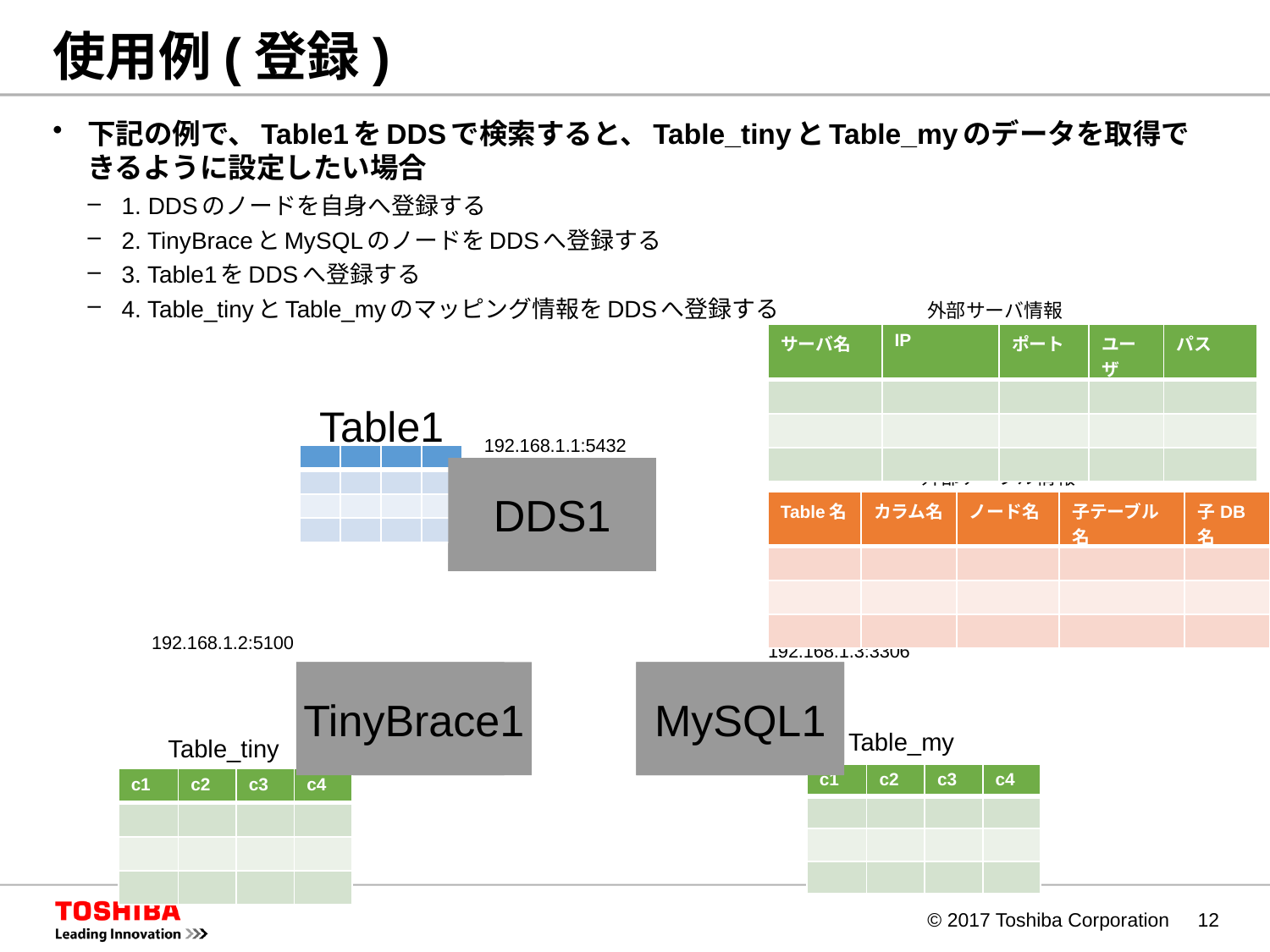

# 使用例(登録)
下記の例で、Table1をDDSで検索すると、Table_tinyとTable_myのデータを取得できるように設定したい場合
1. DDSのノードを自身へ登録する
2. TinyBraceとMySQLのノードをDDSへ登録する
3. Table1をDDSへ登録する
4. Table_tinyとTable_myのマッピング情報をDDSへ登録する
外部サーバ情報
| サーバ名 | IP | ポート | ユーザ | パス |
| --- | --- | --- | --- | --- |
|  |  |  |  |  |
|  |  |  |  |  |
|  |  |  |  |  |
Table1
192.168.1.1:5432
|  |  |  |  |
| --- | --- | --- | --- |
|  |  |  |  |
|  |  |  |  |
|  |  |  |  |
DDS
DDS1
外部テーブル情報
| Table名 | カラム名 | ノード名 | 子テーブル名 | 子DB名 |
| --- | --- | --- | --- | --- |
|  |  |  |  |  |
|  |  |  |  |  |
|  |  |  |  |  |
192.168.1.2:5100
192.168.1.3:3306
TinyBrace1
TinyBrace
MySQL
MySQL1
Table_my
Table_tiny
| c1 | c2 | c3 | c4 |
| --- | --- | --- | --- |
|  |  |  |  |
|  |  |  |  |
|  |  |  |  |
| c1 | c2 | c3 | c4 |
| --- | --- | --- | --- |
|  |  |  |  |
|  |  |  |  |
|  |  |  |  |